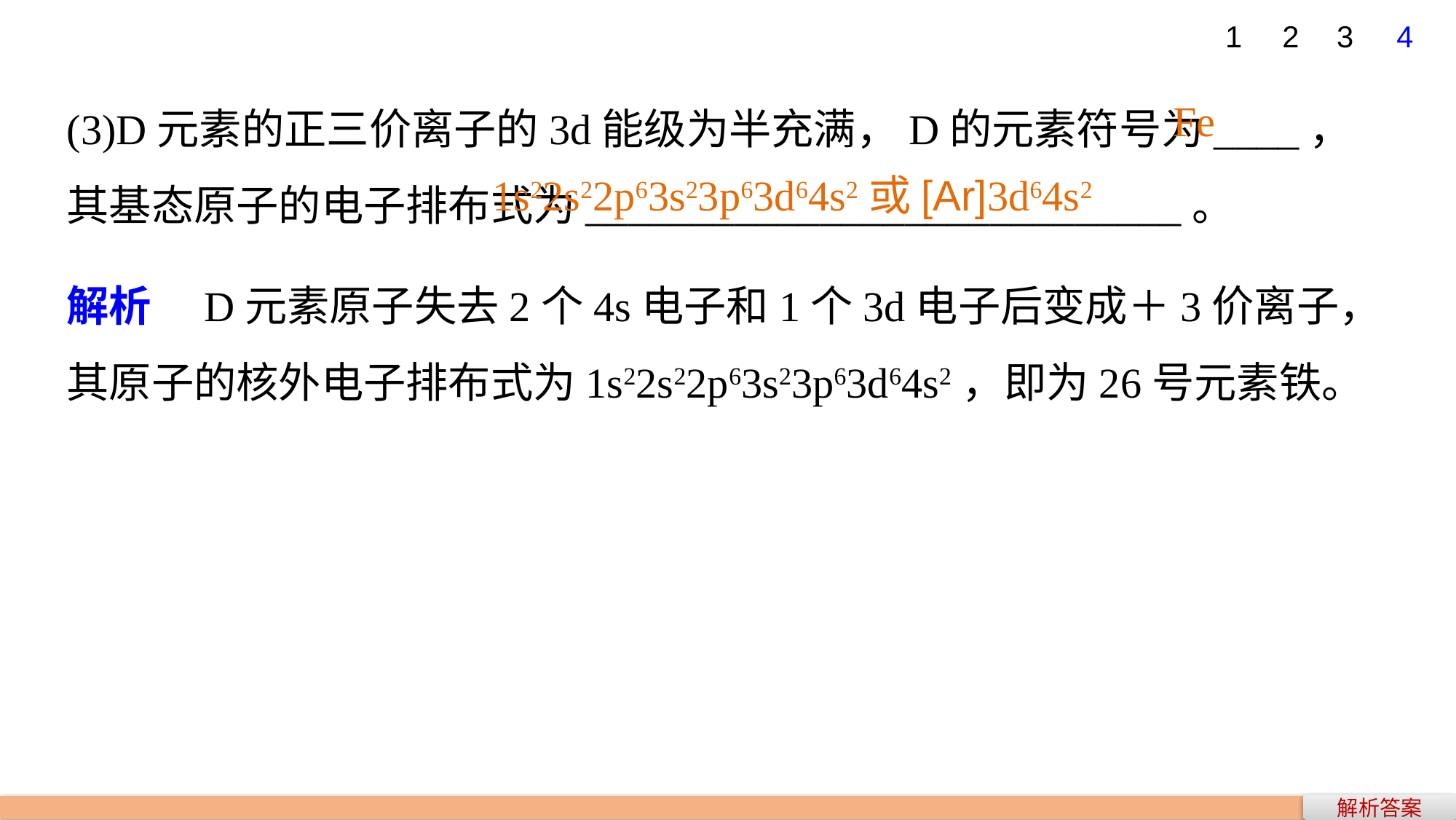

1
2
3
4
(3)D元素的正三价离子的3d能级为半充满，D的元素符号为____，其基态原子的电子排布式为____________________________。
Fe
1s22s22p63s23p63d64s2或[Ar]3d64s2
解析　D元素原子失去2个4s电子和1个3d电子后变成＋3价离子，其原子的核外电子排布式为1s22s22p63s23p63d64s2，即为26号元素铁。
解析答案